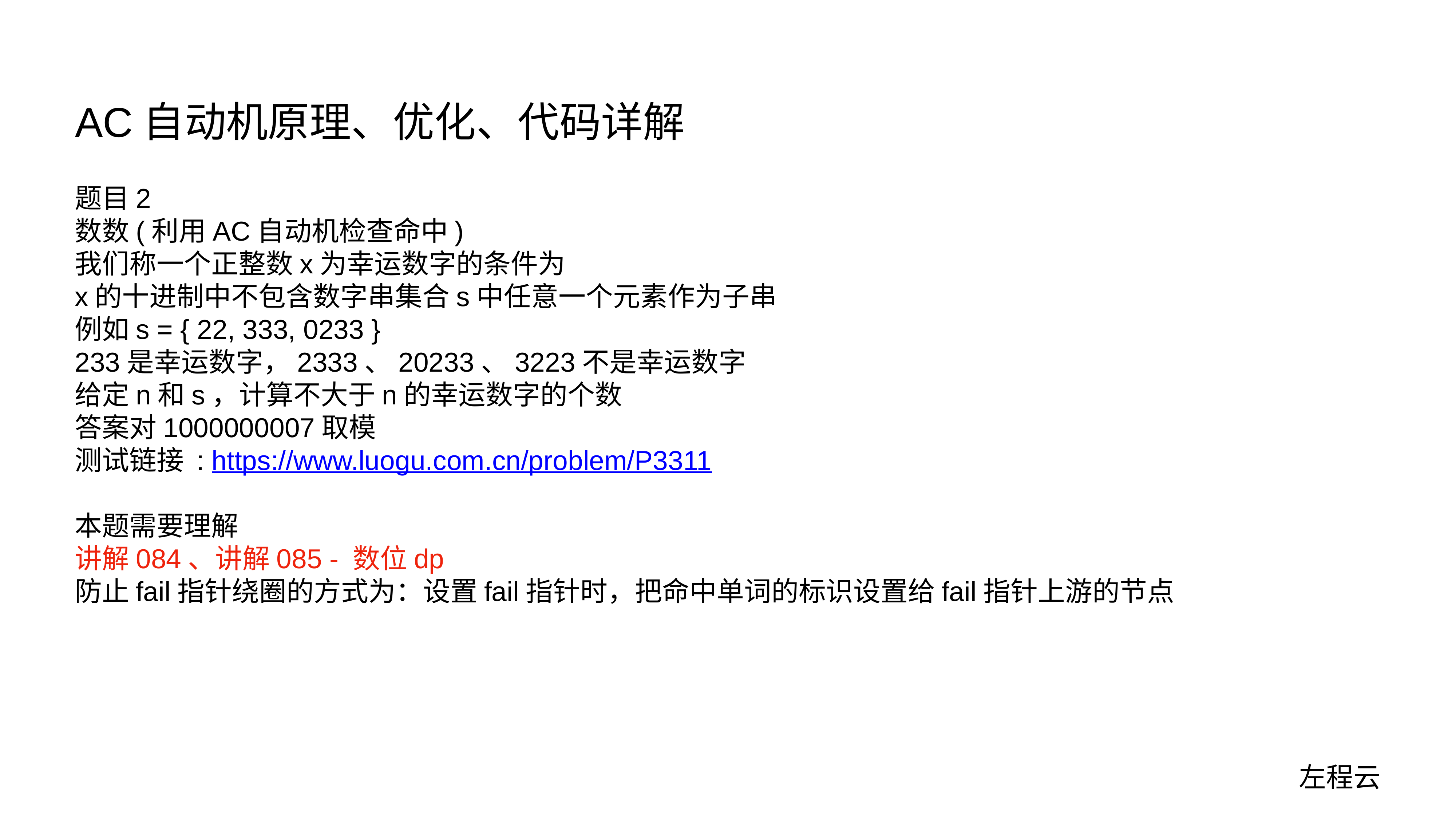

# AC自动机原理、优化、代码详解
题目2
数数(利用AC自动机检查命中)
我们称一个正整数x为幸运数字的条件为
x的十进制中不包含数字串集合s中任意一个元素作为子串
例如s = { 22, 333, 0233 }
233是幸运数字，2333、20233、3223不是幸运数字
给定n和s，计算不大于n的幸运数字的个数
答案对1000000007取模
测试链接 : https://www.luogu.com.cn/problem/P3311

本题需要理解
讲解084、讲解085 - 数位dp
防止fail指针绕圈的方式为：设置fail指针时，把命中单词的标识设置给fail指针上游的节点
左程云